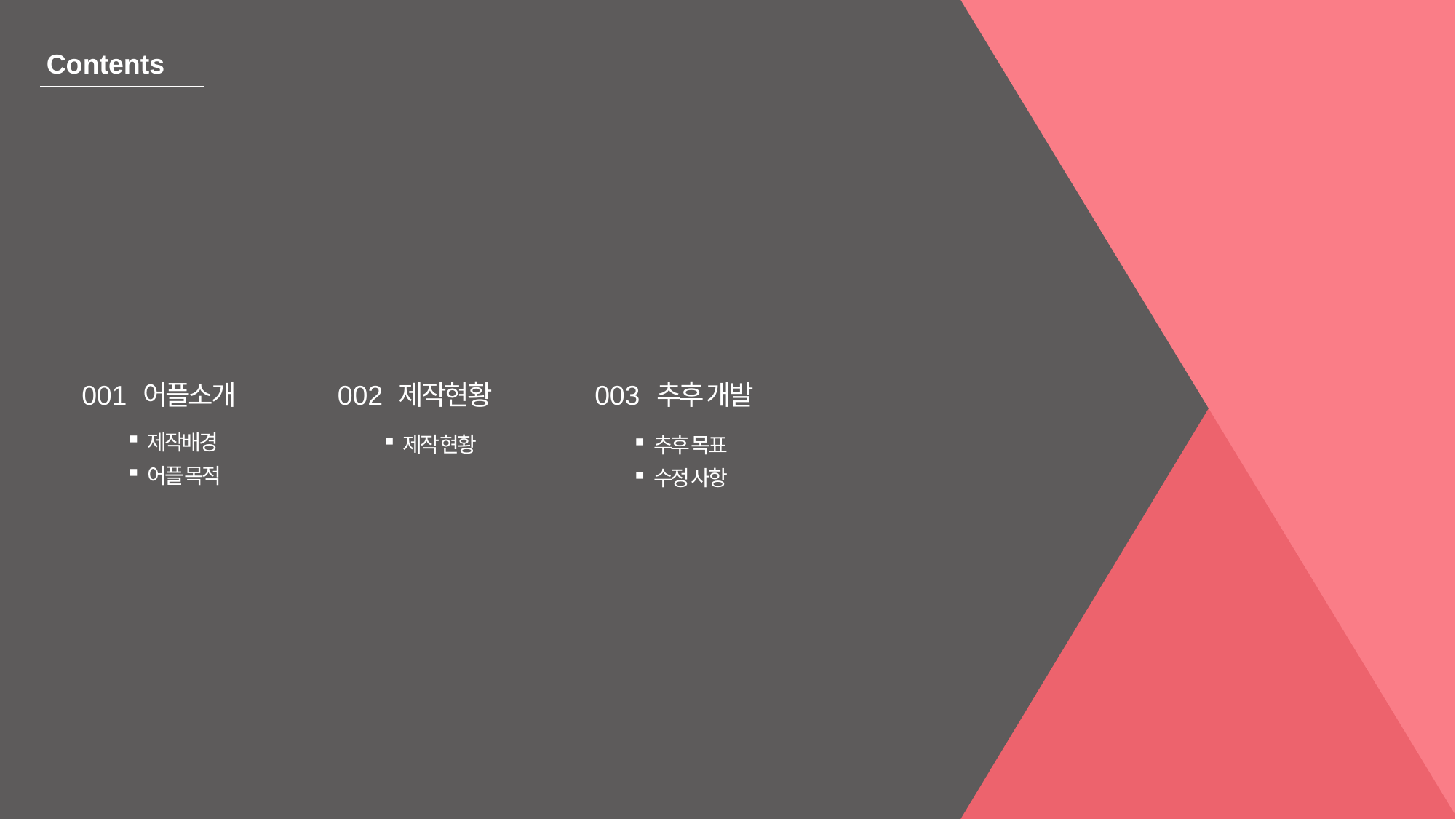

Contents

001
어플소개
002
제작현황
003
추후 개발
제작배경
어플 목적
제작 현황
추후 목표
수정 사항